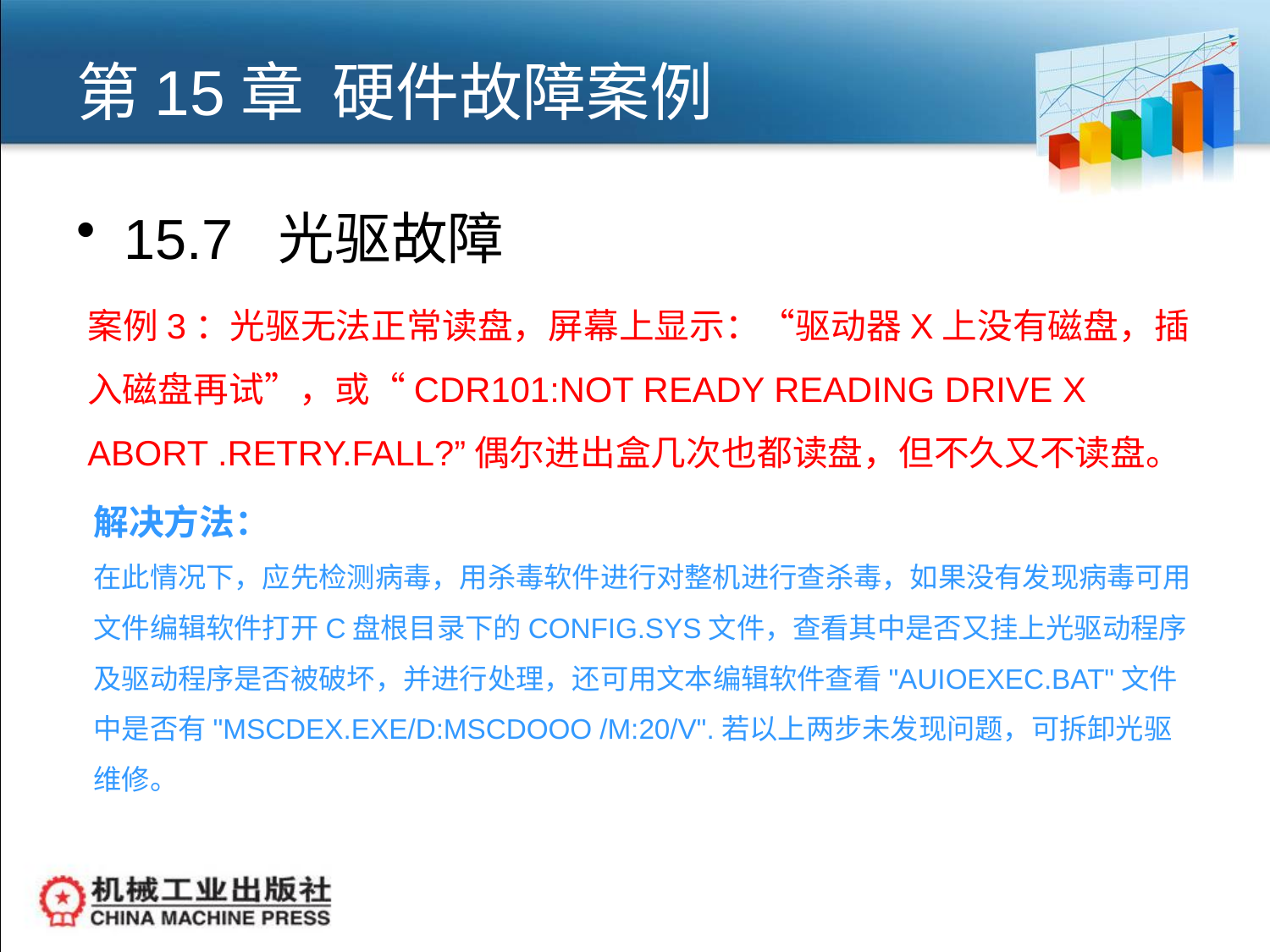

# 第15章  硬件故障案例
15.7  光驱故障
案例3：光驱无法正常读盘，屏幕上显示：“驱动器X上没有磁盘，插入磁盘再试”，或“CDR101:NOT READY READING DRIVE X ABORT .RETRY.FALL?”偶尔进出盒几次也都读盘，但不久又不读盘。
解决方法：
在此情况下，应先检测病毒，用杀毒软件进行对整机进行查杀毒，如果没有发现病毒可用文件编辑软件打开C盘根目录下的CONFIG.SYS文件，查看其中是否又挂上光驱动程序及驱动程序是否被破坏，并进行处理，还可用文本编辑软件查看"AUIOEXEC.BAT"文件中是否有"MSCDEX.EXE/D:MSCDOOO /M:20/V".若以上两步未发现问题，可拆卸光驱维修。